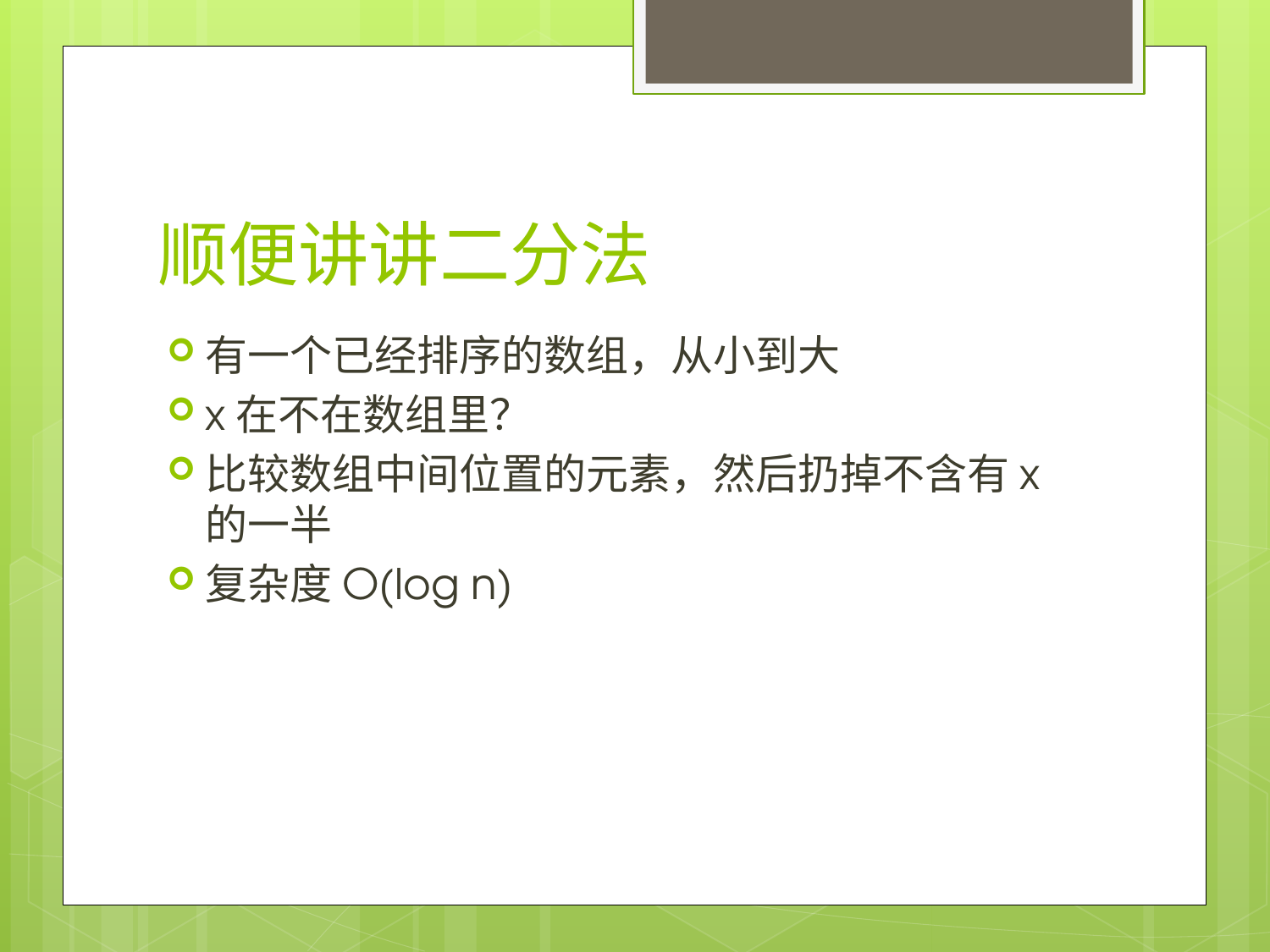

# 顺便讲讲二分法
有一个已经排序的数组，从小到大
x在不在数组里？
比较数组中间位置的元素，然后扔掉不含有x的一半
复杂度O(log n)